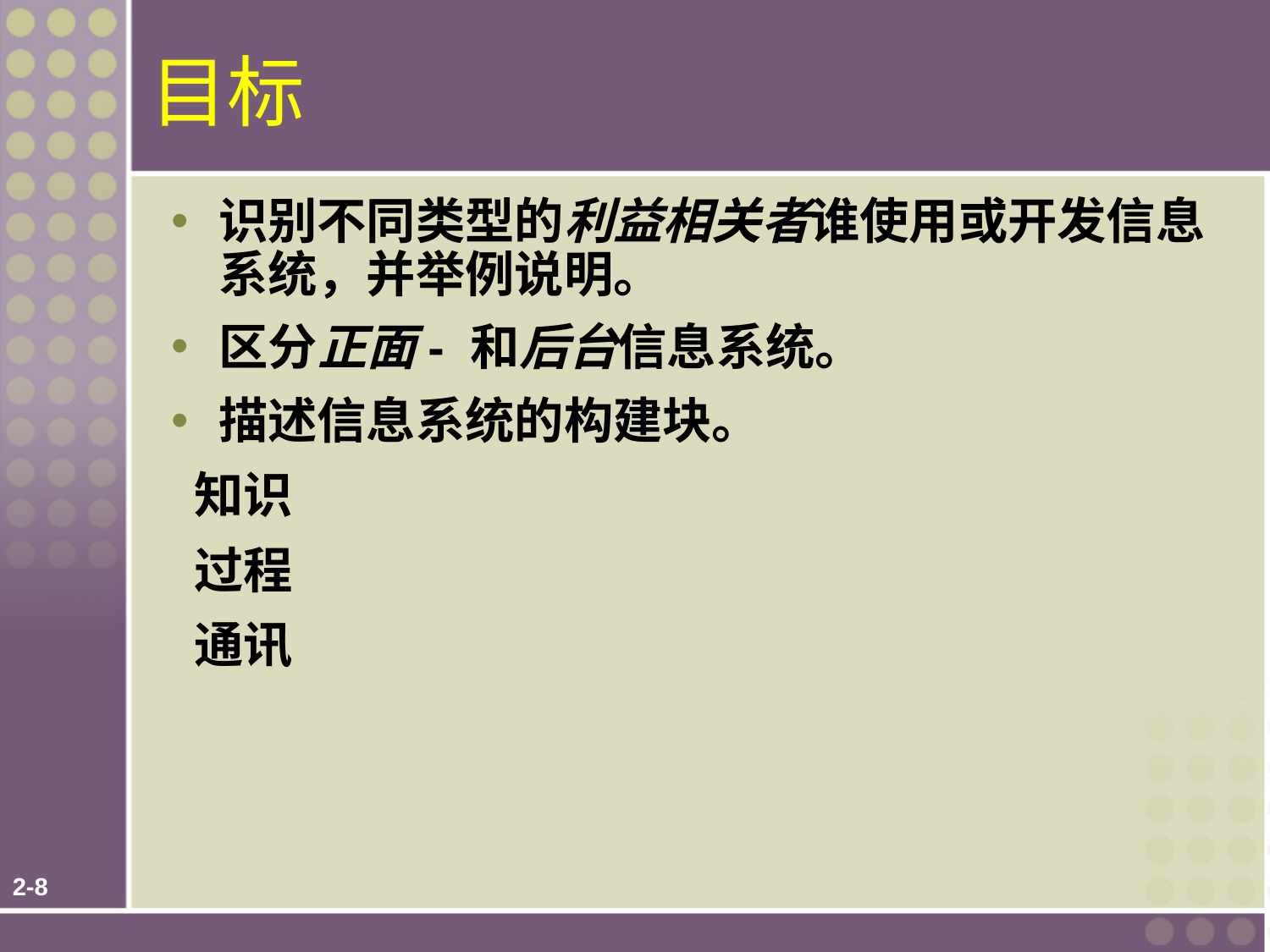

目标
识别不同类型的利益相关者谁使用或开发信息系统，并举例说明。
区分正面- 和后台信息系统。
描述信息系统的构建块。
 知识
 过程
 通讯

2-8